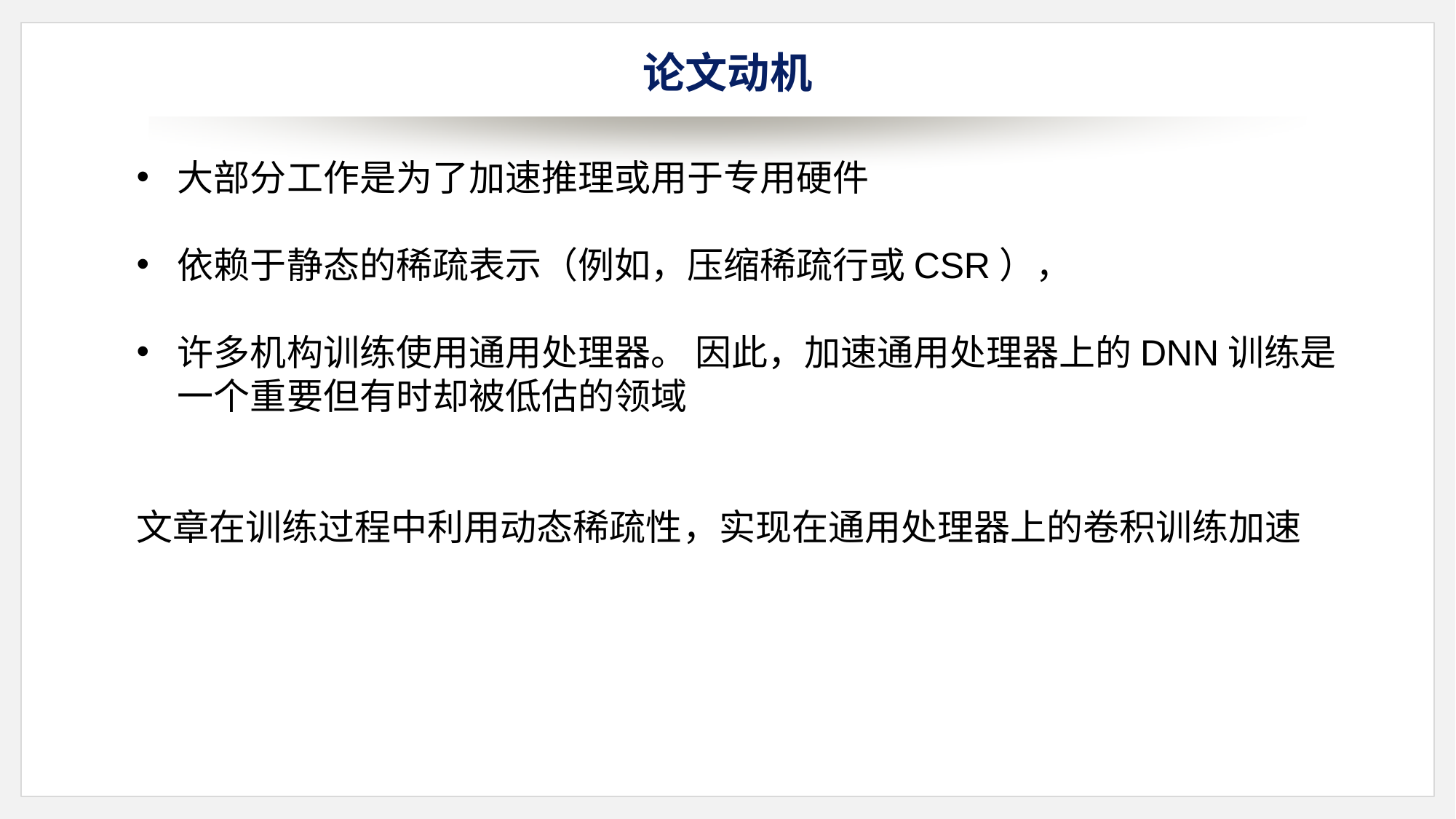

# 论文动机
大部分工作是为了加速推理或用于专用硬件

依赖于静态的稀疏表示（例如，压缩稀疏行或CSR），

许多机构训练使用通用处理器。 因此，加速通用处理器上的DNN训练是一个重要但有时却被低估的领域

文章在训练过程中利用动态稀疏性，实现在通用处理器上的卷积训练加速